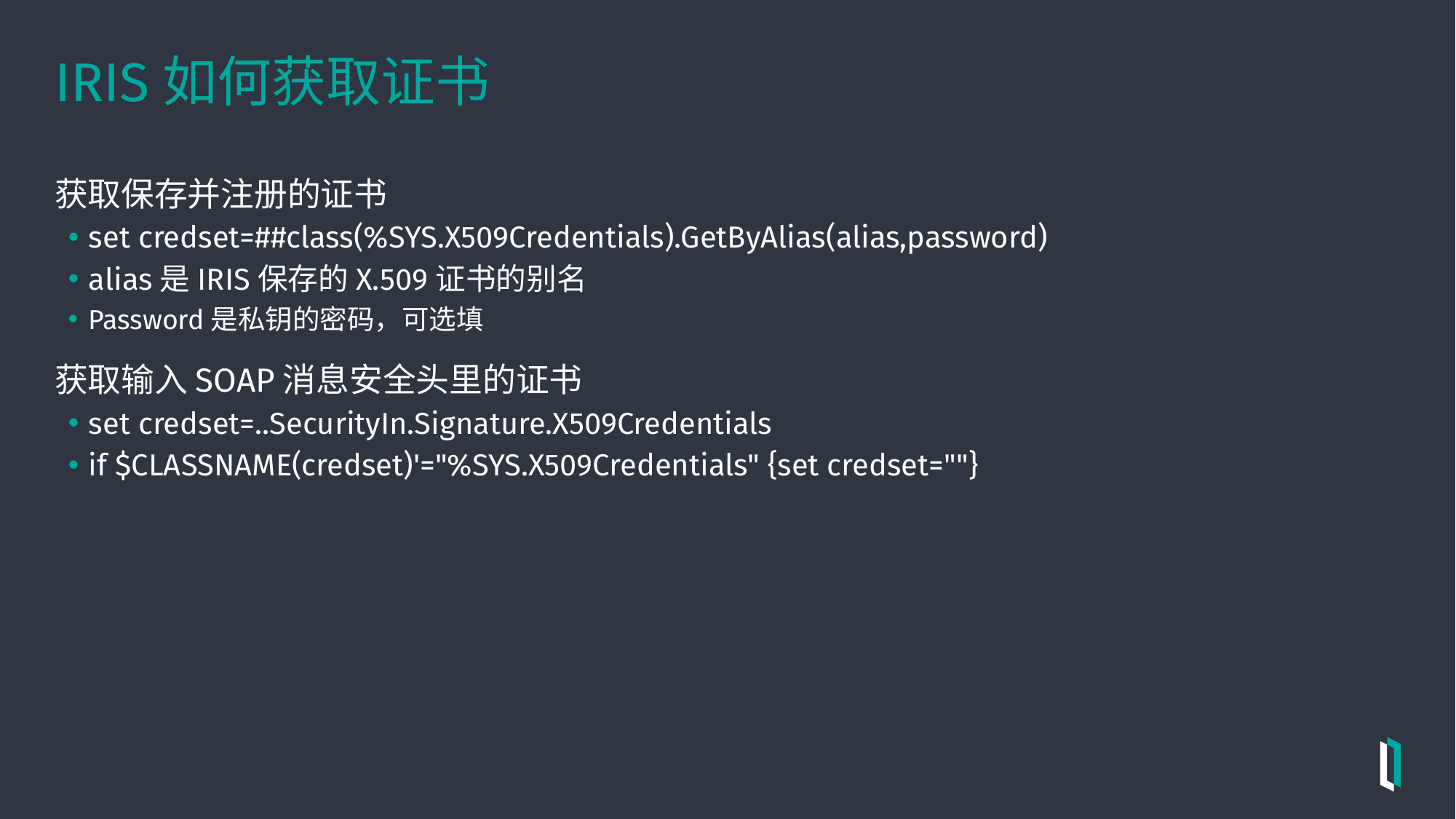

# IRIS如何获取证书
获取保存并注册的证书
set credset=##class(%SYS.X509Credentials).GetByAlias(alias,password)
alias是IRIS保存的X.509证书的别名
Password是私钥的密码，可选填
获取输入SOAP消息安全头里的证书
set credset=..SecurityIn.Signature.X509Credentials
if $CLASSNAME(credset)'="%SYS.X509Credentials" {set credset=""}